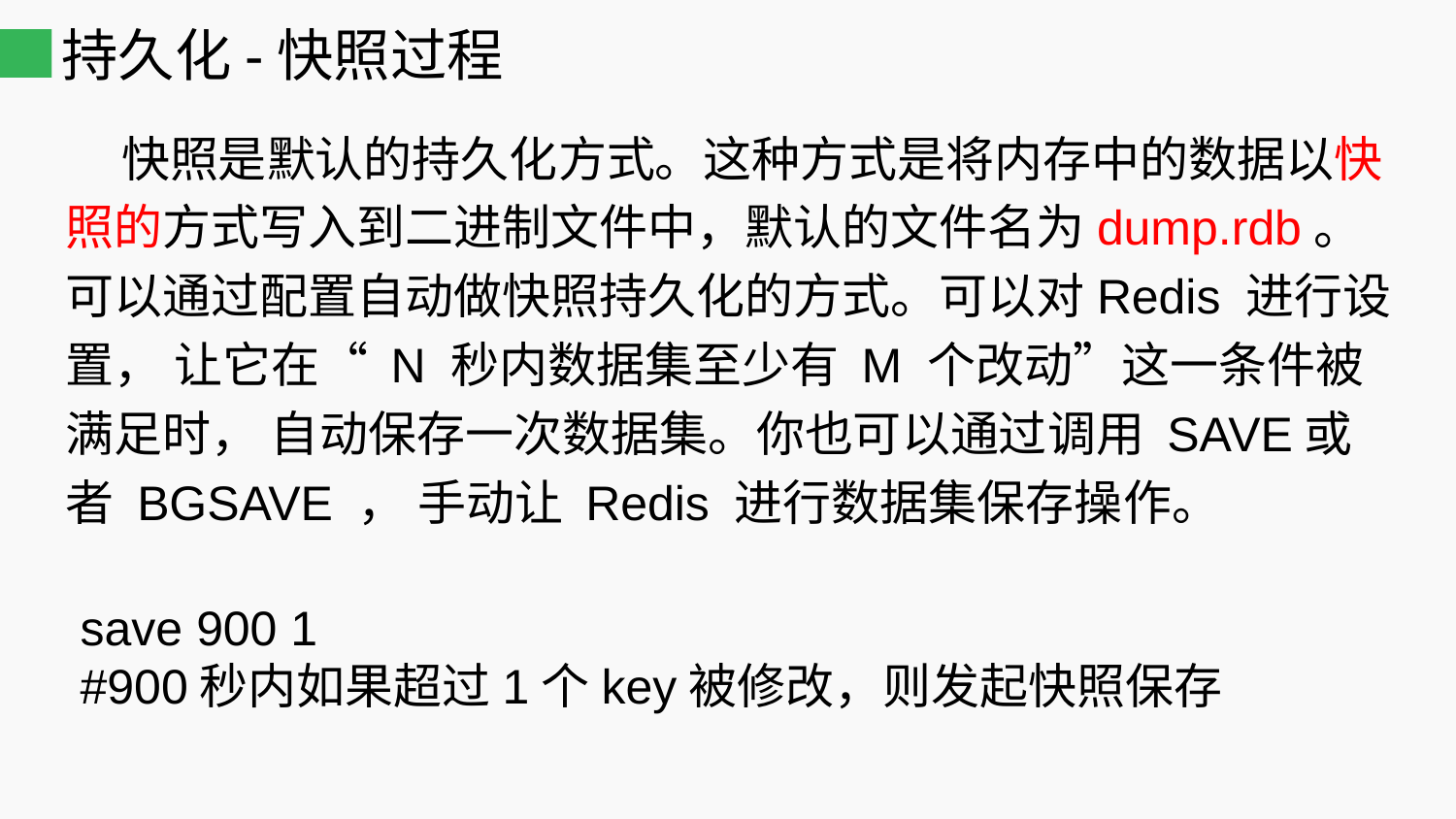

# 持久化-快照过程
    快照是默认的持久化方式。这种方式是将内存中的数据以快照的方式写入到二进制文件中，默认的文件名为dump.rdb。可以通过配置自动做快照持久化的方式。可以对Redis 进行设置， 让它在“ N 秒内数据集至少有 M 个改动”这一条件被满足时， 自动保存一次数据集。你也可以通过调用 SAVE或者 BGSAVE ， 手动让 Redis 进行数据集保存操作。
save 900 1
#900秒内如果超过1个key被修改，则发起快照保存